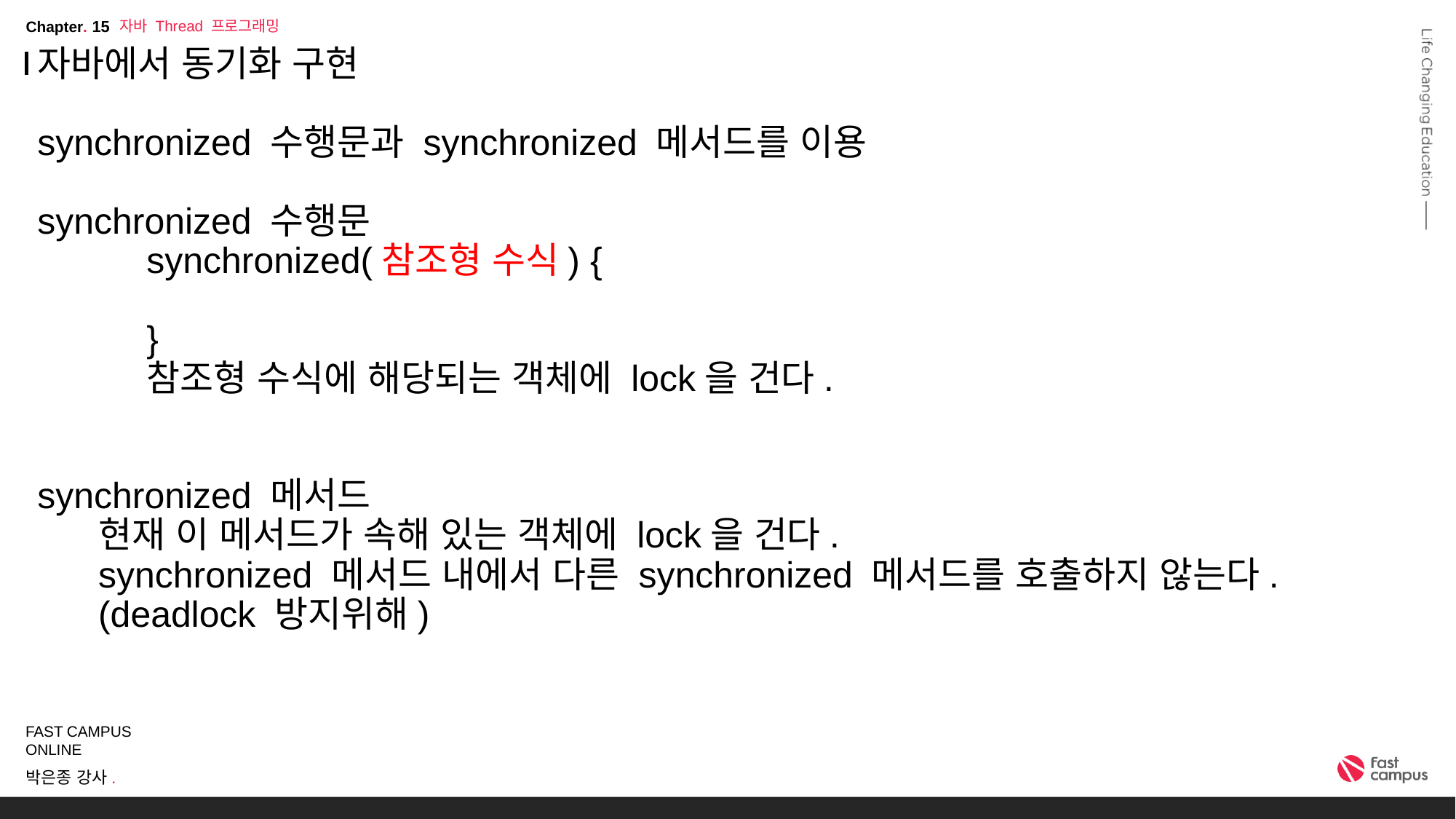

자바 Thread 프로그래밍
15
# 자바에서 동기화 구현 synchronized 수행문과 synchronized 메서드를 이용 synchronized 수행문 synchronized(참조형 수식) { } 참조형 수식에 해당되는 객체에 lock을 건다. synchronized 메서드 현재 이 메서드가 속해 있는 객체에 lock을 건다. synchronized 메서드 내에서 다른 synchronized 메서드를 호출하지 않는다. (deadlock 방지위해)